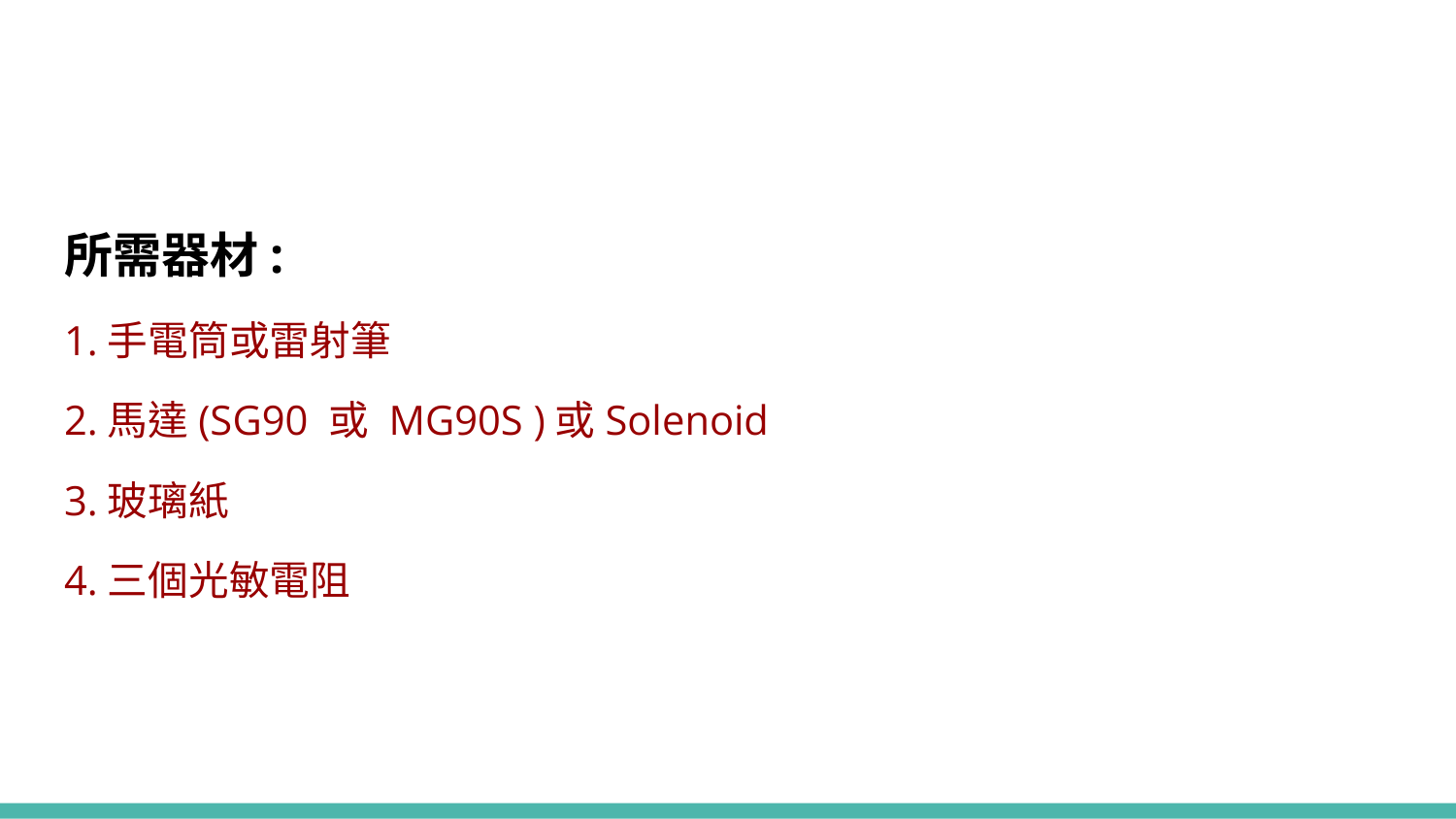

#
所需器材:
1.手電筒或雷射筆
2.馬達(SG90 或 MG90S )或Solenoid
3.玻璃紙
4.三個光敏電阻